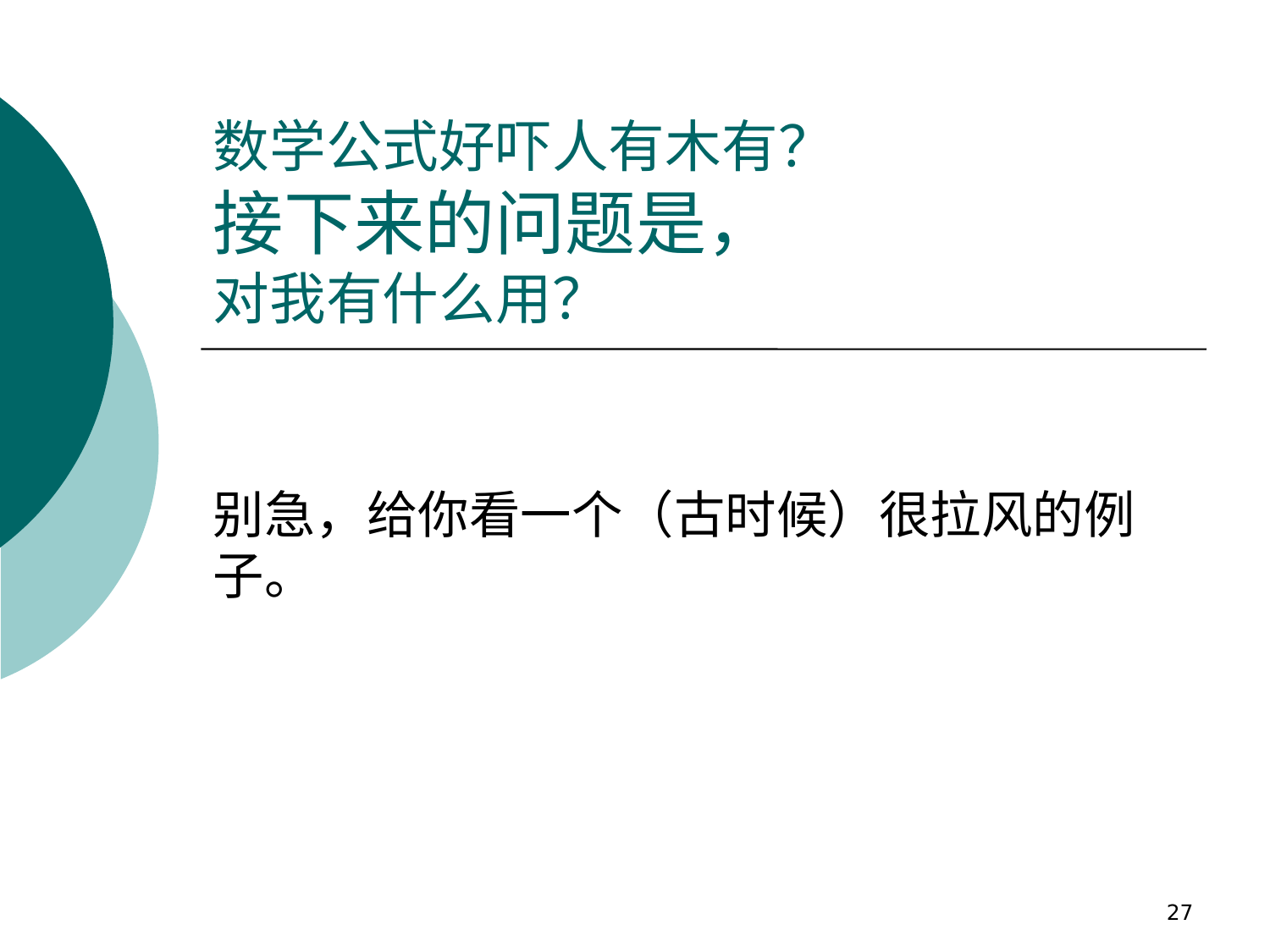

# 数学公式好吓人有木有？ 接下来的问题是， 对我有什么用？
别急，给你看一个（古时候）很拉风的例子。
27